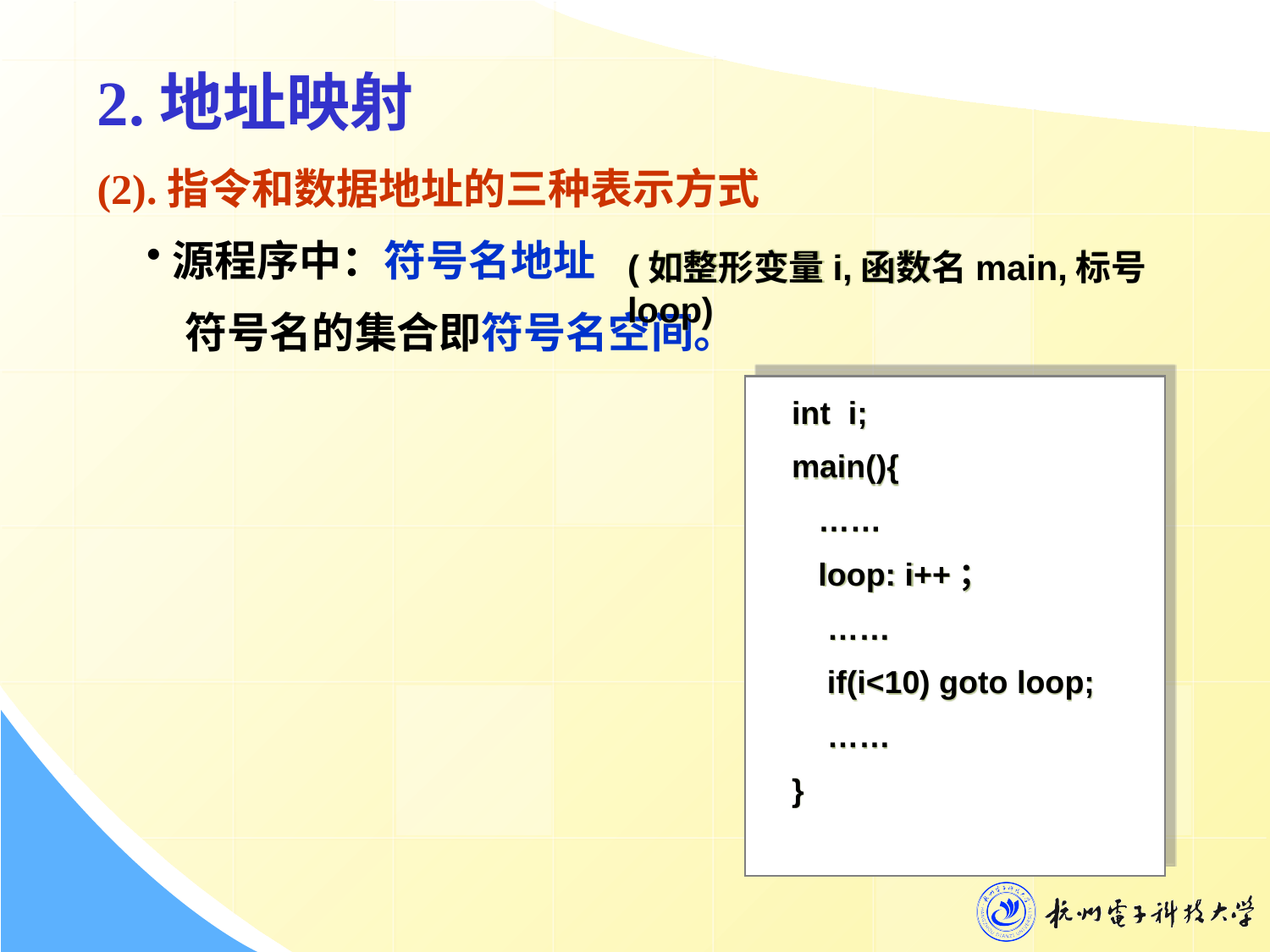

2.地址映射
(2).指令和数据地址的三种表示方式
源程序中：符号名地址
   符号名的集合即符号名空间。
(如整形变量i,函数名main,标号loop)

int  i;
main(){
   ……
   loop: i++；
    ……
    if(i<10) goto loop;
    ……
}